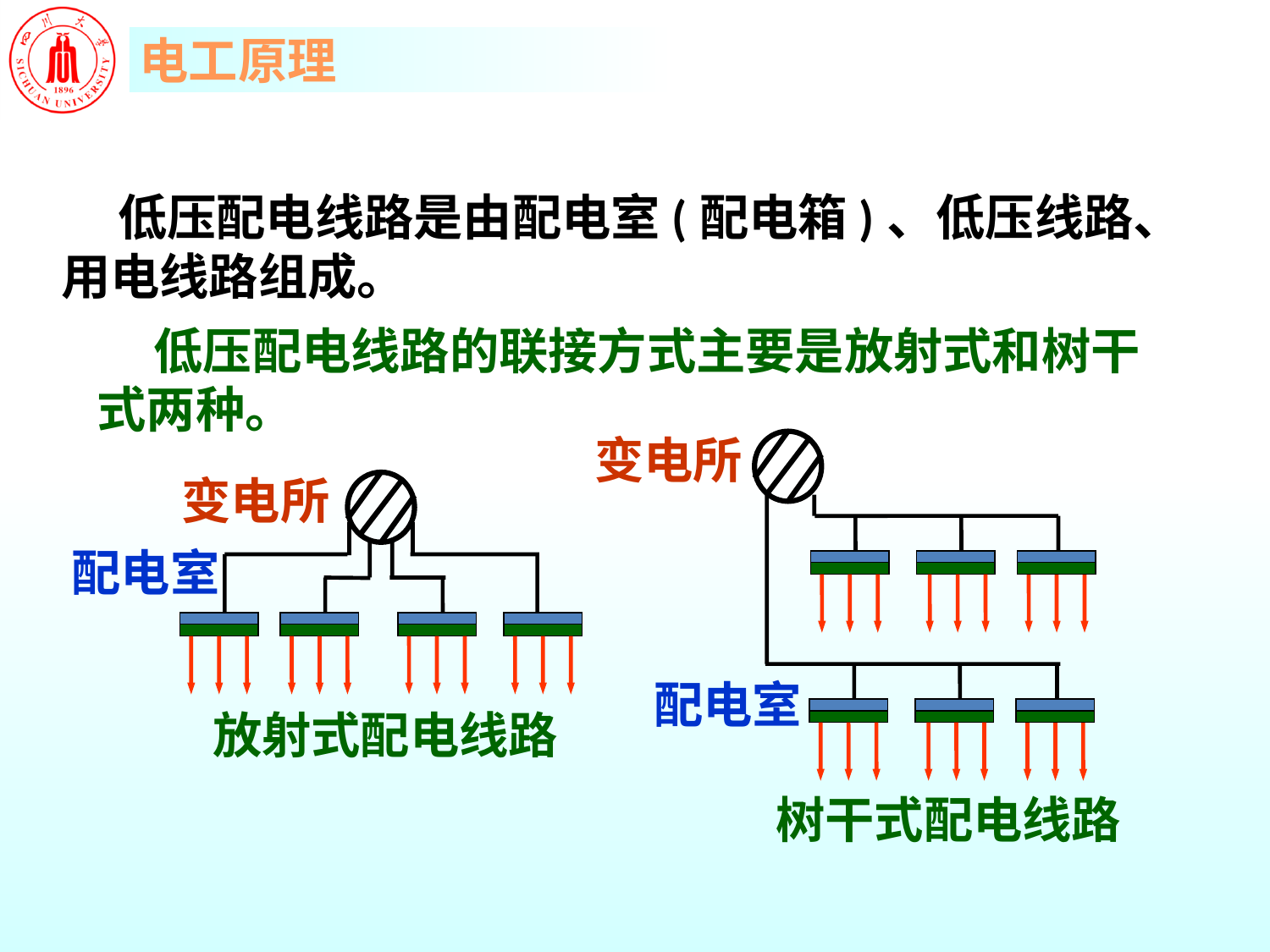

低压配电线路是由配电室(配电箱)、低压线路、
用电线路组成。
    低压配电线路的联接方式主要是放射式和树干式两种。
变电所

配电室

树干式配电线路
变电所

配电室

放射式配电线路